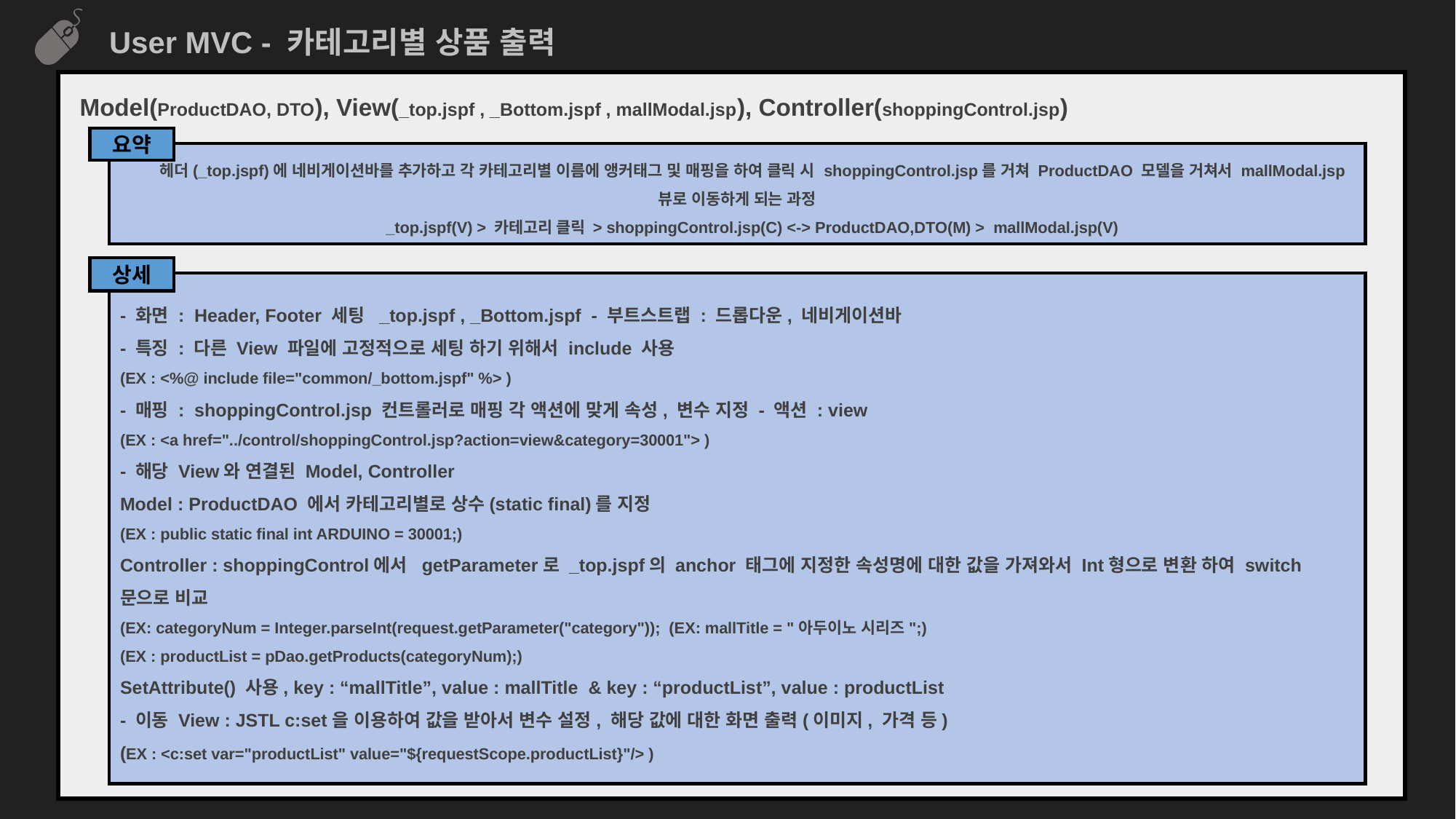

User MVC - 카테고리별 상품 출력
Model(ProductDAO, DTO), View(_top.jspf , _Bottom.jspf , mallModal.jsp), Controller(shoppingControl.jsp)

요약
헤더(_top.jspf)에 네비게이션바를 추가하고 각 카테고리별 이름에 앵커태그 및 매핑을 하여 클릭 시 shoppingControl.jsp를 거쳐 ProductDAO 모델을 거쳐서 mallModal.jsp 뷰로 이동하게 되는 과정
_top.jspf(V) > 카테고리 클릭 > shoppingControl.jsp(C) <-> ProductDAO,DTO(M) >  mallModal.jsp(V)
상세
- 화면 :  Header, Footer 세팅  _top.jspf , _Bottom.jspf  - 부트스트랩 : 드롭다운, 네비게이션바
- 특징 : 다른 View 파일에 고정적으로 세팅 하기 위해서 include 사용
(EX : <%@ include file="common/_bottom.jspf" %> )
- 매핑 :  shoppingControl.jsp 컨트롤러로 매핑 각 액션에 맞게 속성, 변수 지정 - 액션 : view
(EX : <a href="../control/shoppingControl.jsp?action=view&category=30001"> )
- 해당 View와 연결된 Model, Controller
Model : ProductDAO 에서 카테고리별로 상수(static final)를 지정
(EX : public static final int ARDUINO = 30001;)
Controller : shoppingControl에서  getParameter로 _top.jspf의 anchor 태그에 지정한 속성명에 대한 값을 가져와서 Int형으로 변환 하여 switch문으로 비교
(EX: categoryNum = Integer.parseInt(request.getParameter("category"));  (EX: mallTitle = "아두이노 시리즈";)
(EX : productList = pDao.getProducts(categoryNum);)
SetAttribute() 사용, key : “mallTitle”, value : mallTitle  & key : “productList”, value : productList
- 이동 View : JSTL c:set을 이용하여 값을 받아서 변수 설정, 해당 값에 대한 화면 출력(이미지, 가격 등)
(EX : <c:set var="productList" value="${requestScope.productList}"/> )